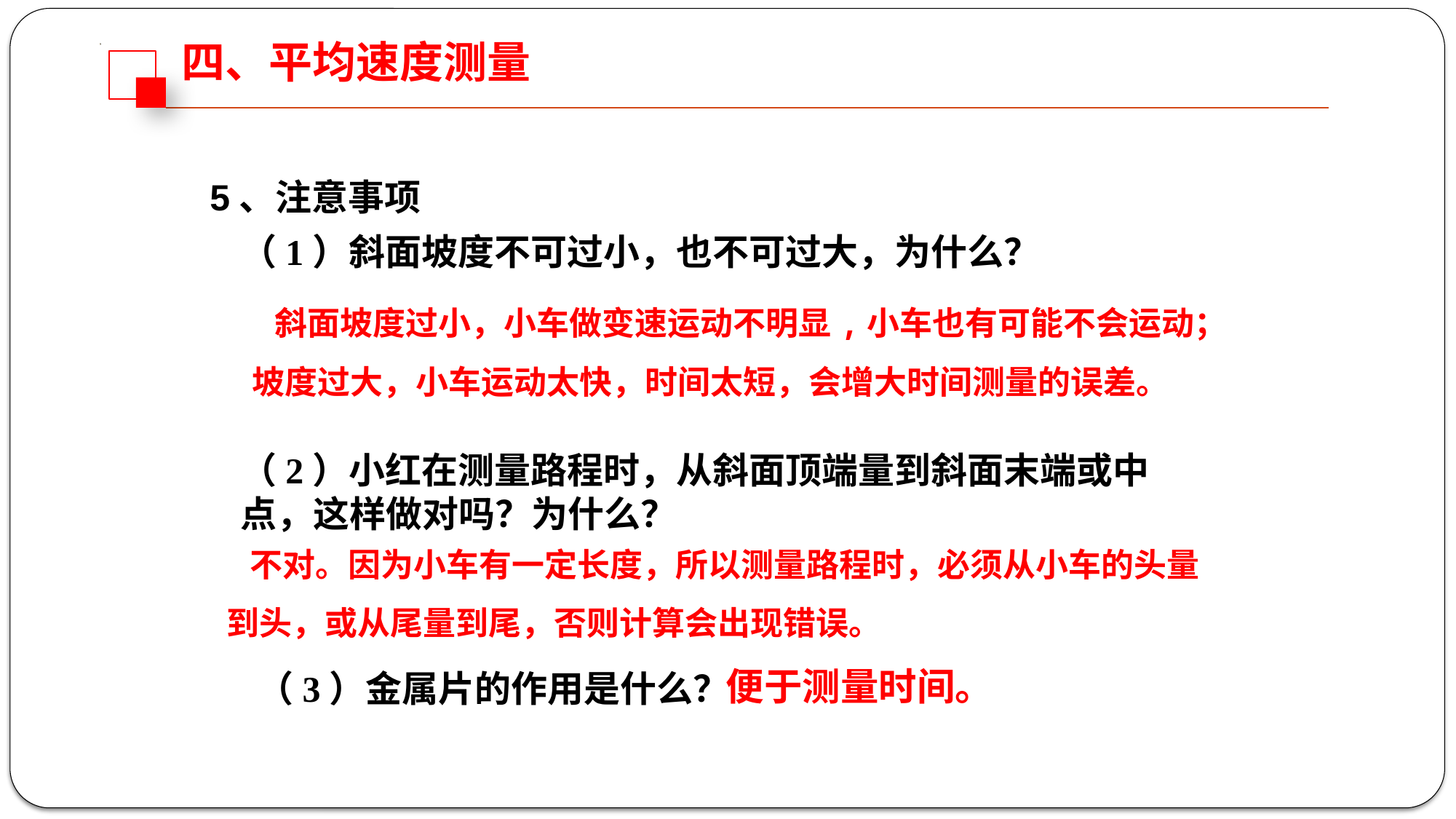

四、平均速度测量

5、注意事项
（1）斜面坡度不可过小，也不可过大，为什么？

（2）小红在测量路程时，从斜面顶端量到斜面末端或中点，这样做对吗？为什么？

 （3）金属片的作用是什么？
  斜面坡度过小，小车做变速运动不明显,小车也有可能不会运动；坡度过大，小车运动太快，时间太短，会增大时间测量的误差。
  不对。因为小车有一定长度，所以测量路程时，必须从小车的头量  到头，或从尾量到尾，否则计算会出现错误。
便于测量时间。